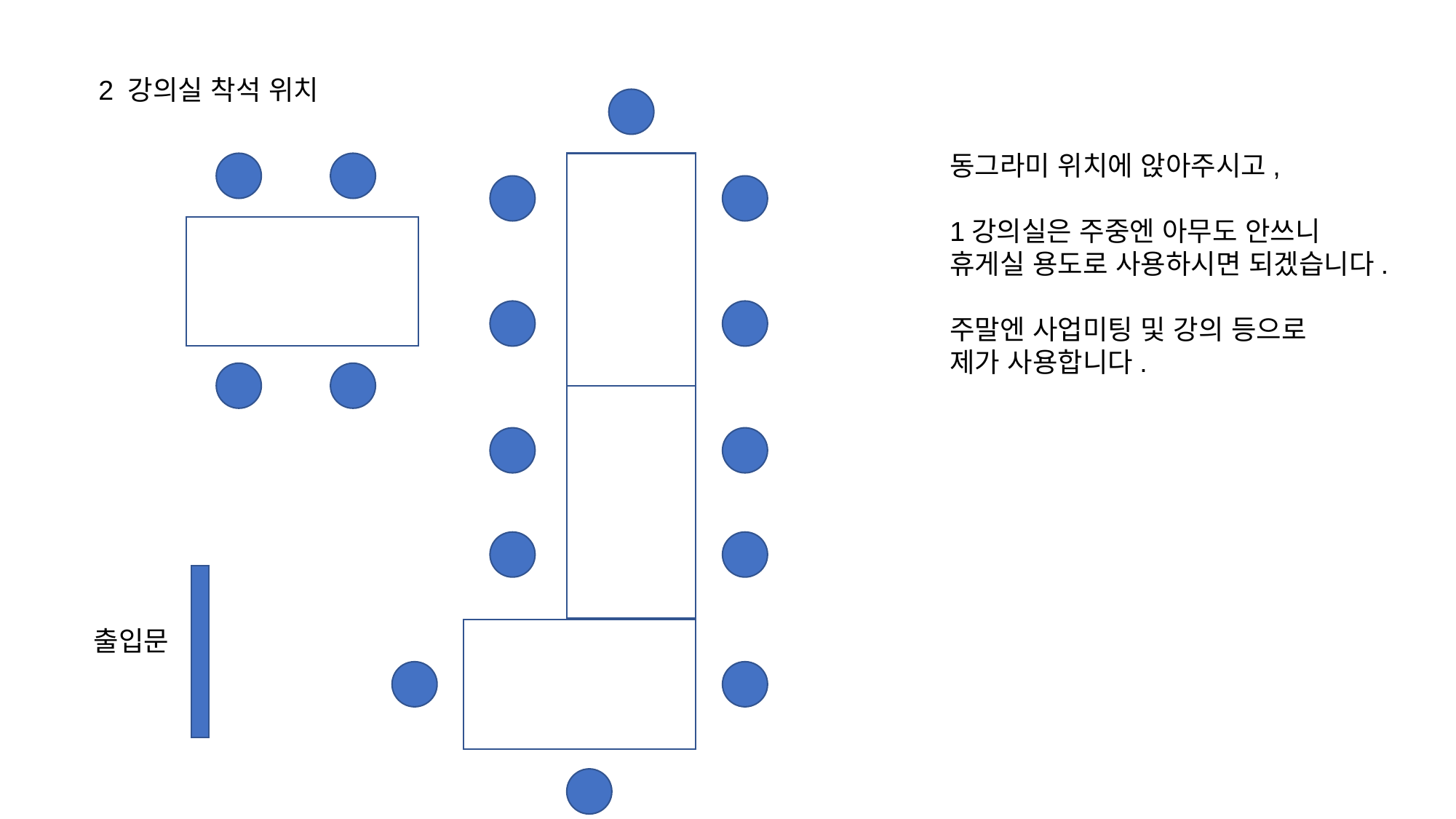

2 강의실 착석 위치

동그라미 위치에 앉아주시고,

1강의실은 주중엔 아무도 안쓰니
휴게실 용도로 사용하시면 되겠습니다.

주말엔 사업미팅 및 강의 등으로
제가 사용합니다.

출입문